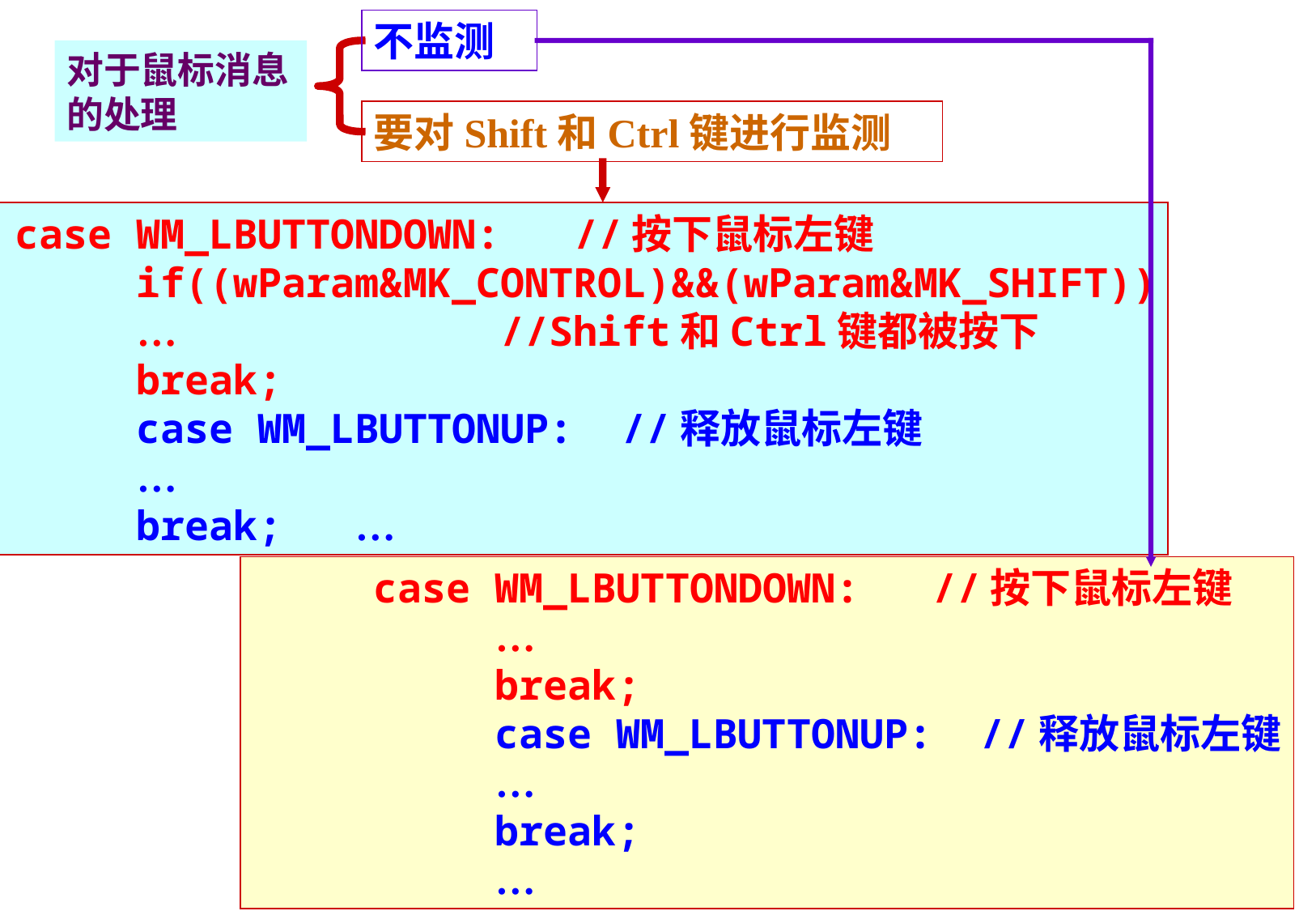

不监测

case WM_LBUTTONDOWN:   //按下鼠标左键
   	…
   	break;
	case WM_LBUTTONUP:	//释放鼠标左键
	…
   	break;
   	…
对于鼠标消息的处理

要对Shift和Ctrl键进行监测

case WM_LBUTTONDOWN:   //按下鼠标左键
   	if((wParam&MK_CONTROL)&&(wParam&MK_SHIFT))
    	…			//Shift和Ctrl键都被按下
   	break;
	case WM_LBUTTONUP:	//释放鼠标左键
	…
   	break;   …